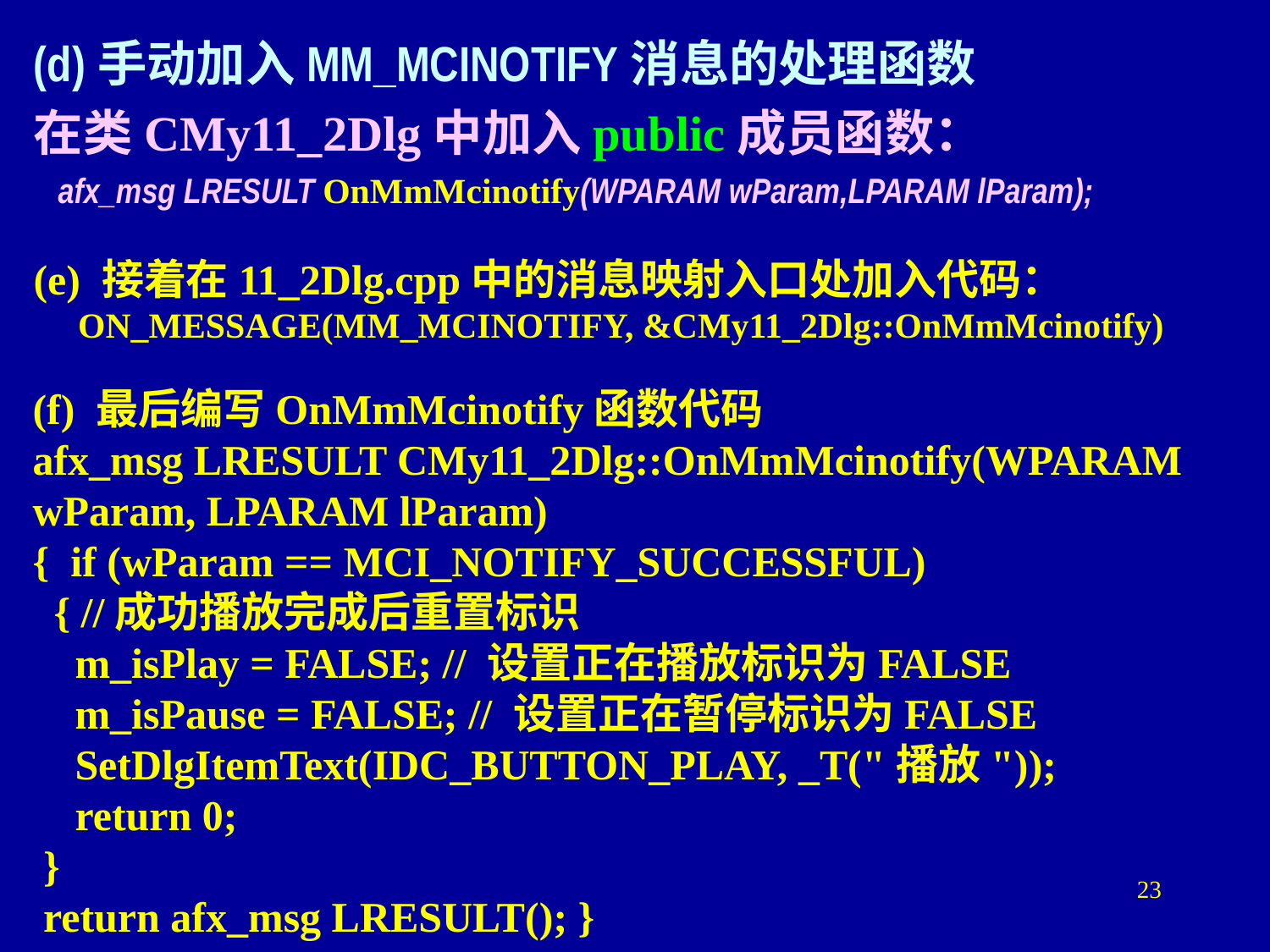

(d)手动加入MM_MCINOTIFY消息的处理函数
在类CMy11_2Dlg中加入public成员函数：
   afx_msg LRESULT OnMmMcinotify(WPARAM wParam,LPARAM lParam);
(e) 接着在11_2Dlg.cpp中的消息映射入口处加入代码：
     ON_MESSAGE(MM_MCINOTIFY, &CMy11_2Dlg::OnMmMcinotify)
(f) 最后编写OnMmMcinotify函数代码
afx_msg LRESULT CMy11_2Dlg::OnMmMcinotify(WPARAM wParam, LPARAM lParam)
{  if (wParam == MCI_NOTIFY_SUCCESSFUL)
  { //成功播放完成后重置标识
    m_isPlay = FALSE; // 设置正在播放标识为FALSE
    m_isPause = FALSE; // 设置正在暂停标识为FALSE
    SetDlgItemText(IDC_BUTTON_PLAY, _T("播放"));
    return 0;
 }
 return afx_msg LRESULT(); }
23